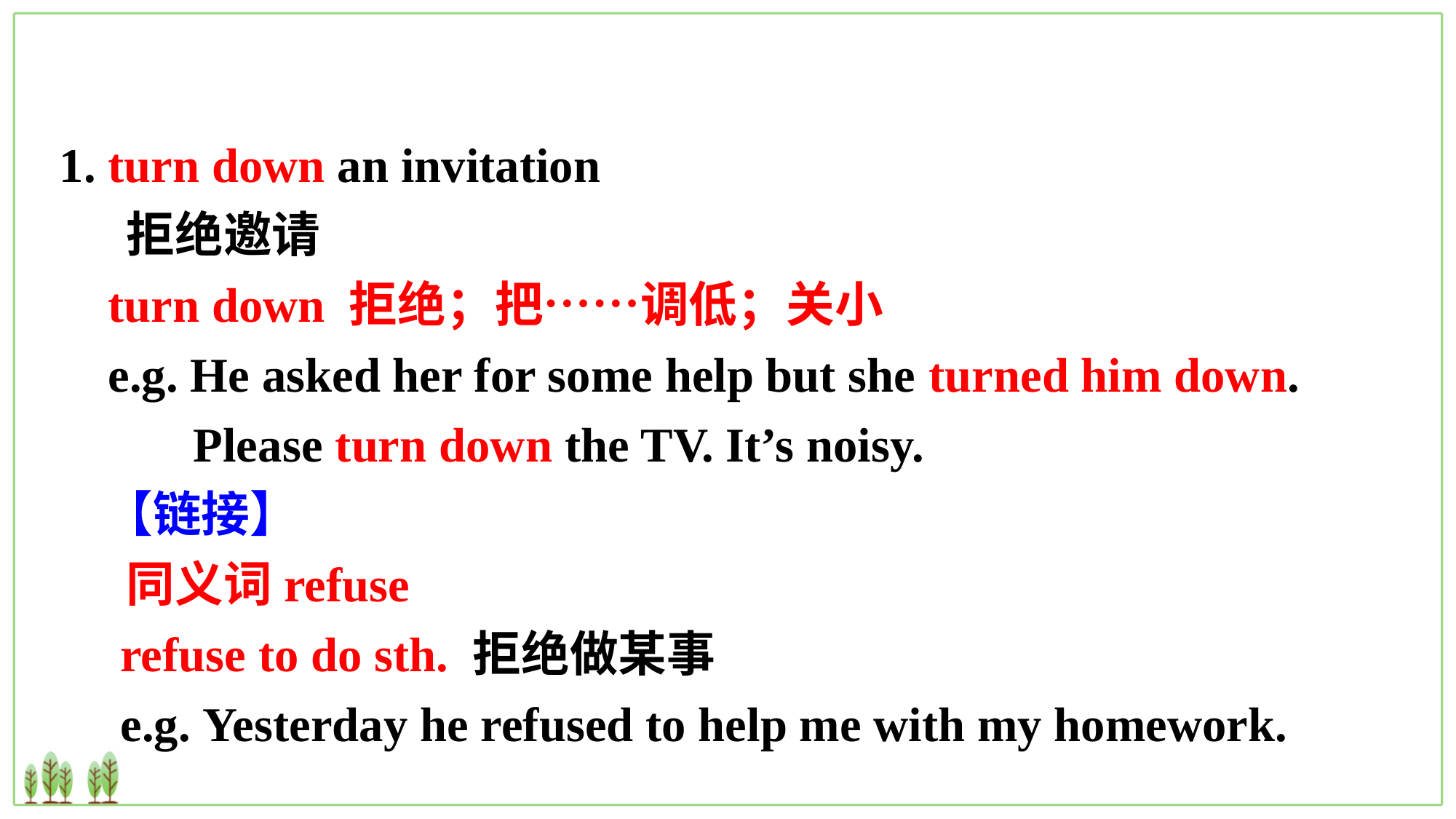

1. turn down an invitation
     拒绝邀请
    turn down 拒绝；把……调低；关小
    e.g. He asked her for some help but she turned him down.
           Please turn down the TV. It’s noisy.
   【链接】
     同义词refuse
     refuse to do sth. 拒绝做某事
     e.g. Yesterday he refused to help me with my homework.